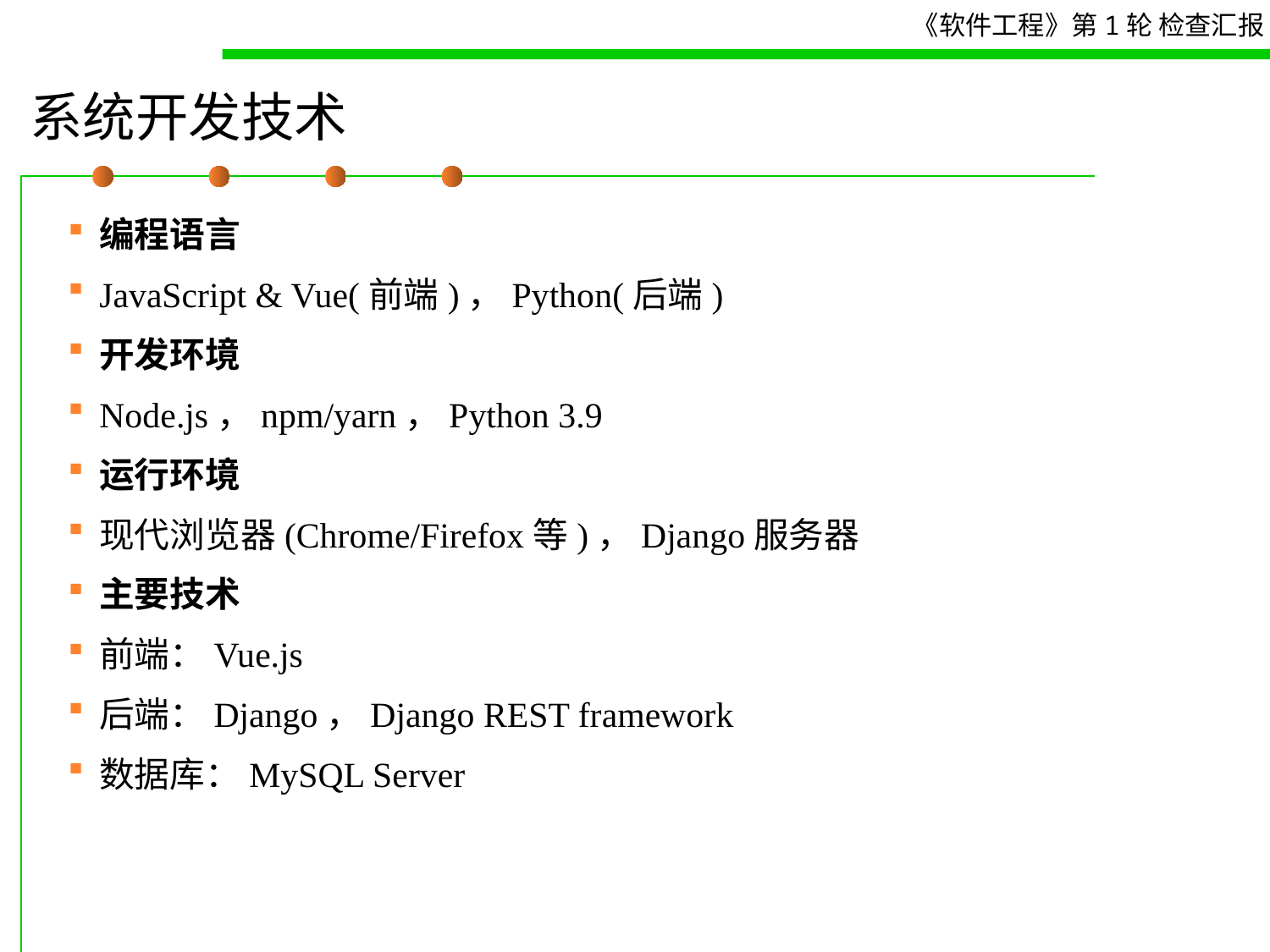

# 系统开发技术
编程语言
JavaScript & Vue(前端)，Python(后端)
开发环境
Node.js，npm/yarn，Python 3.9
运行环境
现代浏览器(Chrome/Firefox等)，Django服务器
主要技术
前端：Vue.js
后端：Django，Django REST framework
数据库：MySQL Server